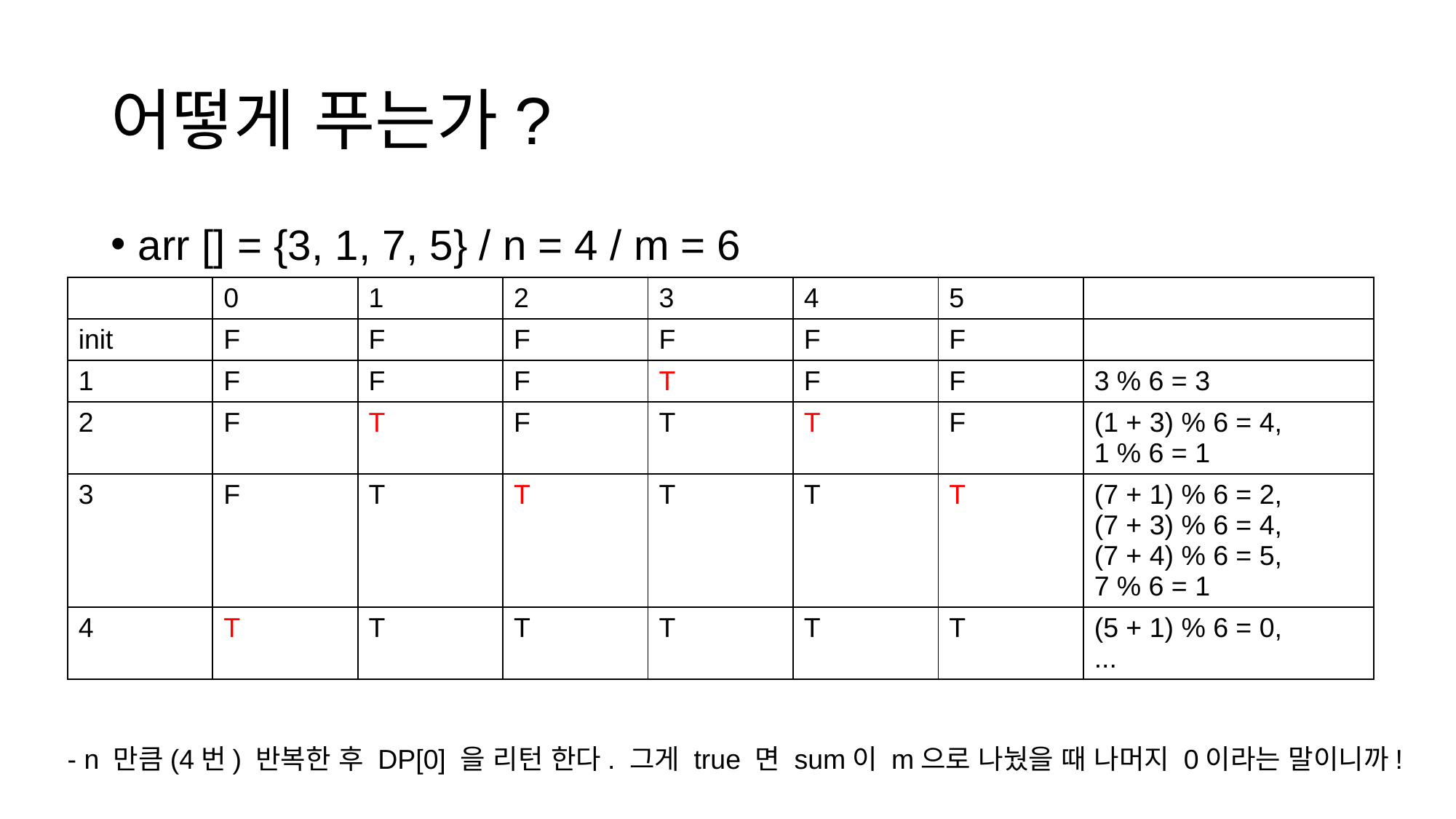

# 어떻게 푸는가?
arr [] = {3, 1, 7, 5} / n = 4 / m = 6

|  | 0 | 1 | 2 | 3 | 4 | 5 |  |
| --- | --- | --- | --- | --- | --- | --- | --- |
| init | F | F | F | F | F | F |  |
| 1 | F | F | F | T | F | F | 3 % 6 = 3 |
| 2 | F | T | F | T | T | F | (1 + 3) % 6 = 4, 1 % 6 = 1 |
| 3 | F | T | T | T | T | T | (7 + 1) % 6 = 2, (7 + 3) % 6 = 4, (7 + 4) % 6 = 5, 7 % 6 = 1 |
| 4 | T | T | T | T | T | T | (5 + 1) % 6 = 0, ... |
- n 만큼(4번) 반복한 후 DP[0] 을 리턴 한다. 그게 true 면 sum이 m으로 나눴을 때 나머지 0이라는 말이니까!